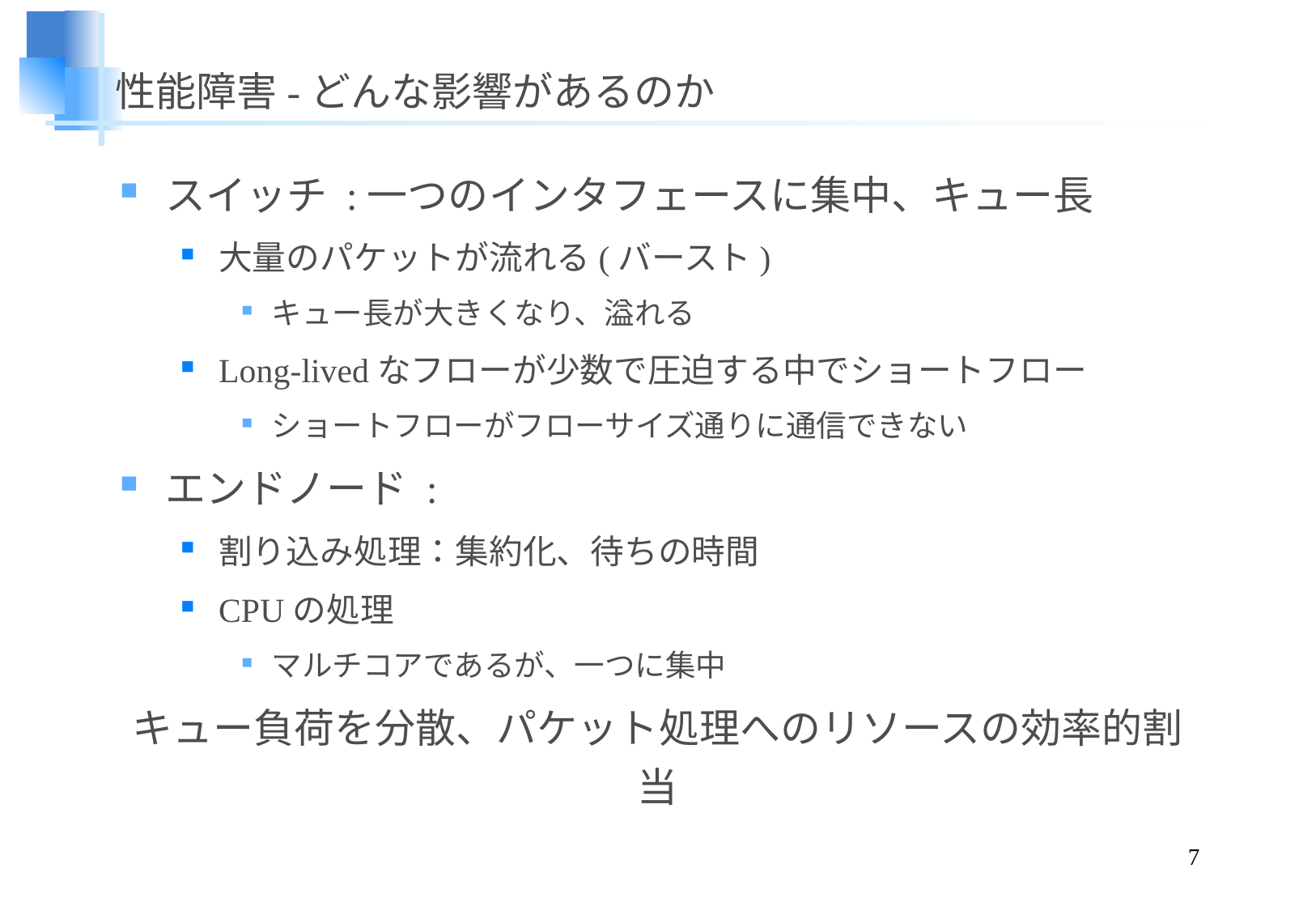

# 性能障害-どんな影響があるのか
スイッチ :一つのインタフェースに集中、キュー長
大量のパケットが流れる(バースト)
キュー長が大きくなり、溢れる
Long-livedなフローが少数で圧迫する中でショートフロー
ショートフローがフローサイズ通りに通信できない
エンドノード :
割り込み処理：集約化、待ちの時間
CPUの処理
マルチコアであるが、一つに集中
キュー負荷を分散、パケット処理へのリソースの効率的割当
7